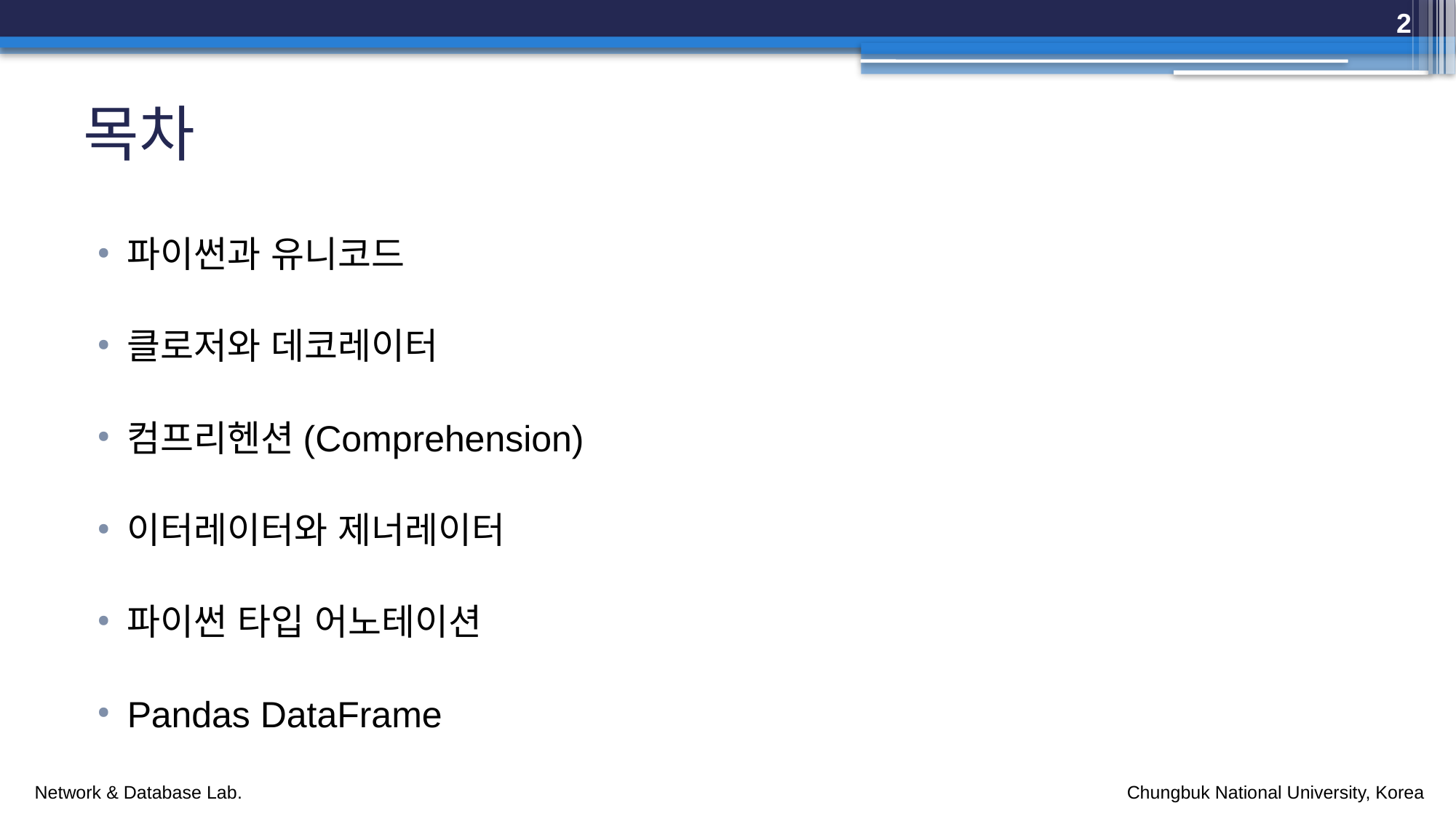

2
# 목차
파이썬과 유니코드
클로저와 데코레이터
컴프리헨션(Comprehension)
이터레이터와 제너레이터
파이썬 타입 어노테이션
Pandas DataFrame